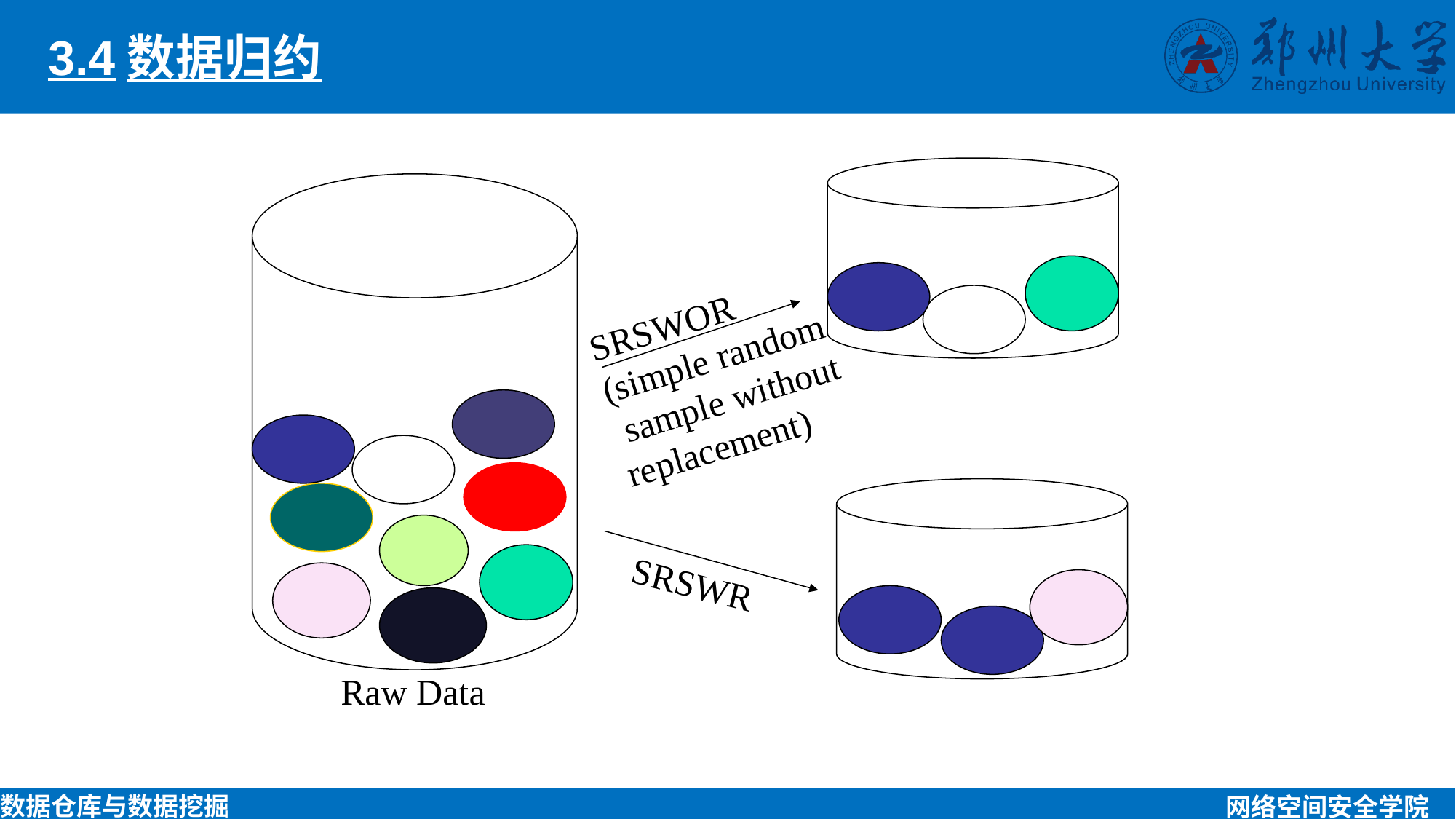

3.4数据归约

Raw Data
SRSWOR
(simple random
 sample without
replacement)

SRSWR